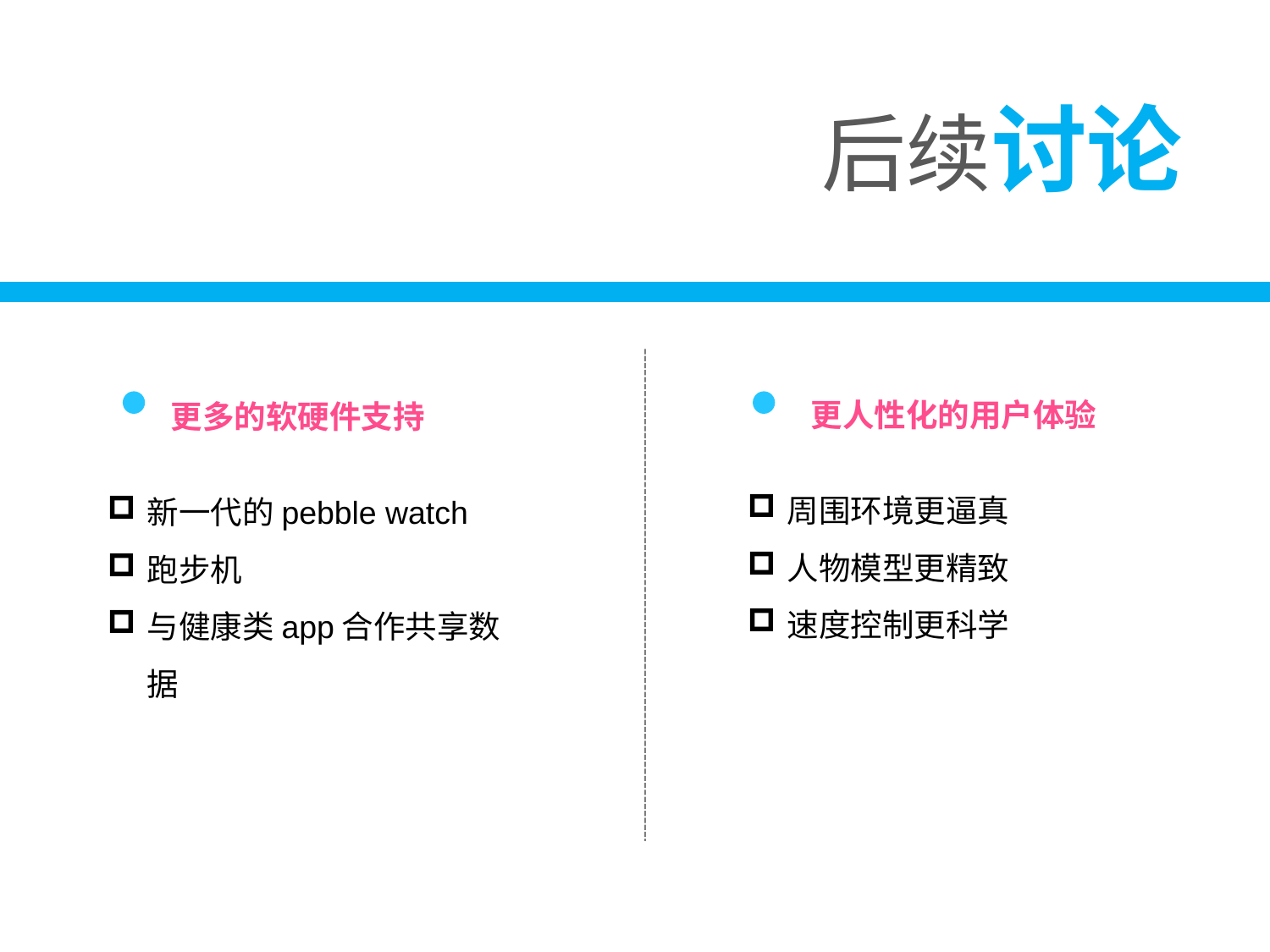

后续讨论

　　更人性化的用户体验

周围环境更逼真
人物模型更精致
速度控制更科学
　　更多的软硬件支持

新一代的pebble watch
跑步机
与健康类app合作共享数据